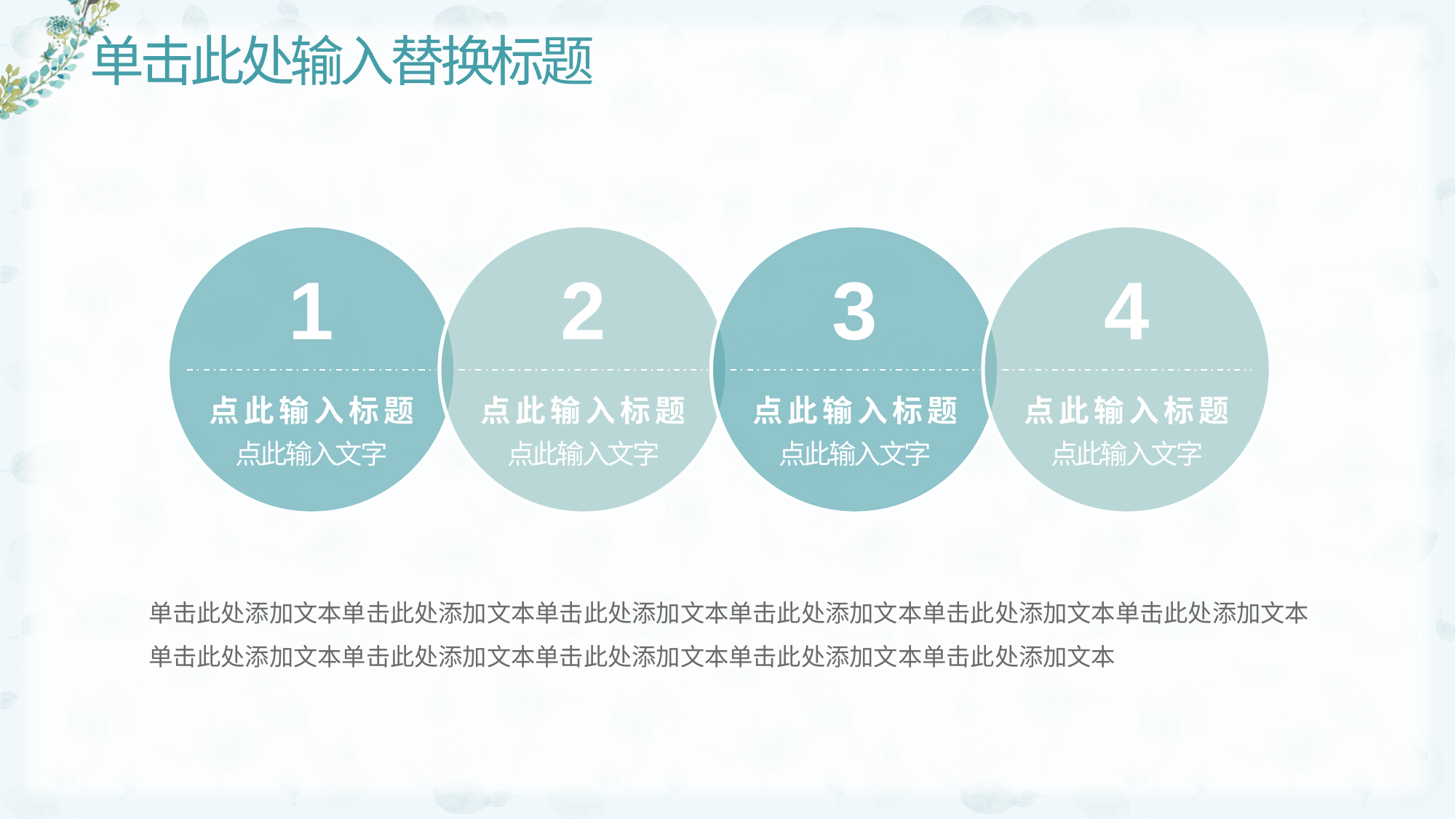

# 单击此处输入替换标题

1
2
3
4
点此输入标题
点此输入标题
点此输入标题
点此输入标题
点此输入文字
点此输入文字
点此输入文字
点此输入文字
单击此处添加文本单击此处添加文本单击此处添加文本单击此处添加文本单击此处添加文本单击此处添加文本单击此处添加文本单击此处添加文本单击此处添加文本单击此处添加文本单击此处添加文本